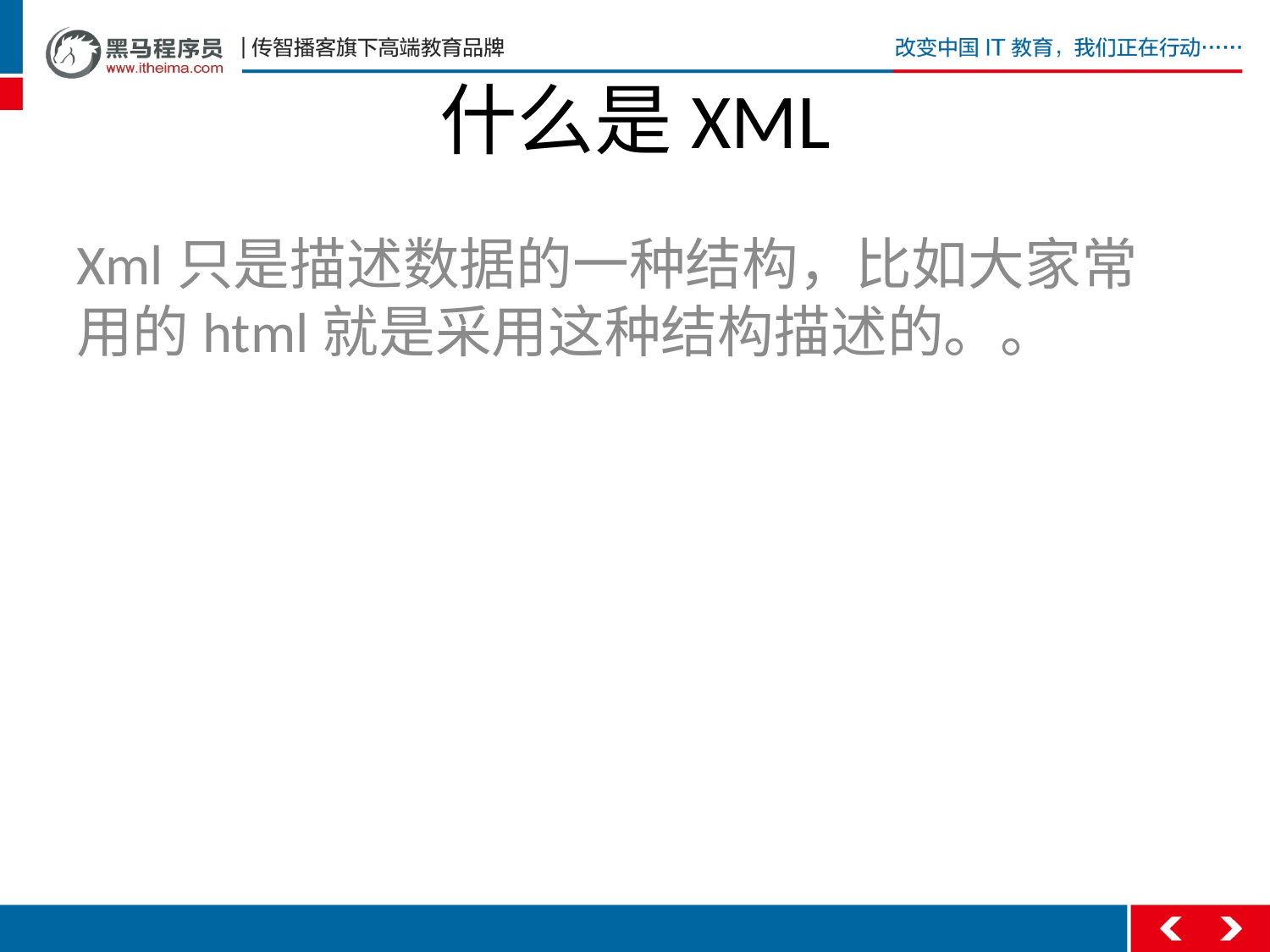

# 什么是XML
Xml只是描述数据的一种结构，比如大家常用的html就是采用这种结构描述的。。